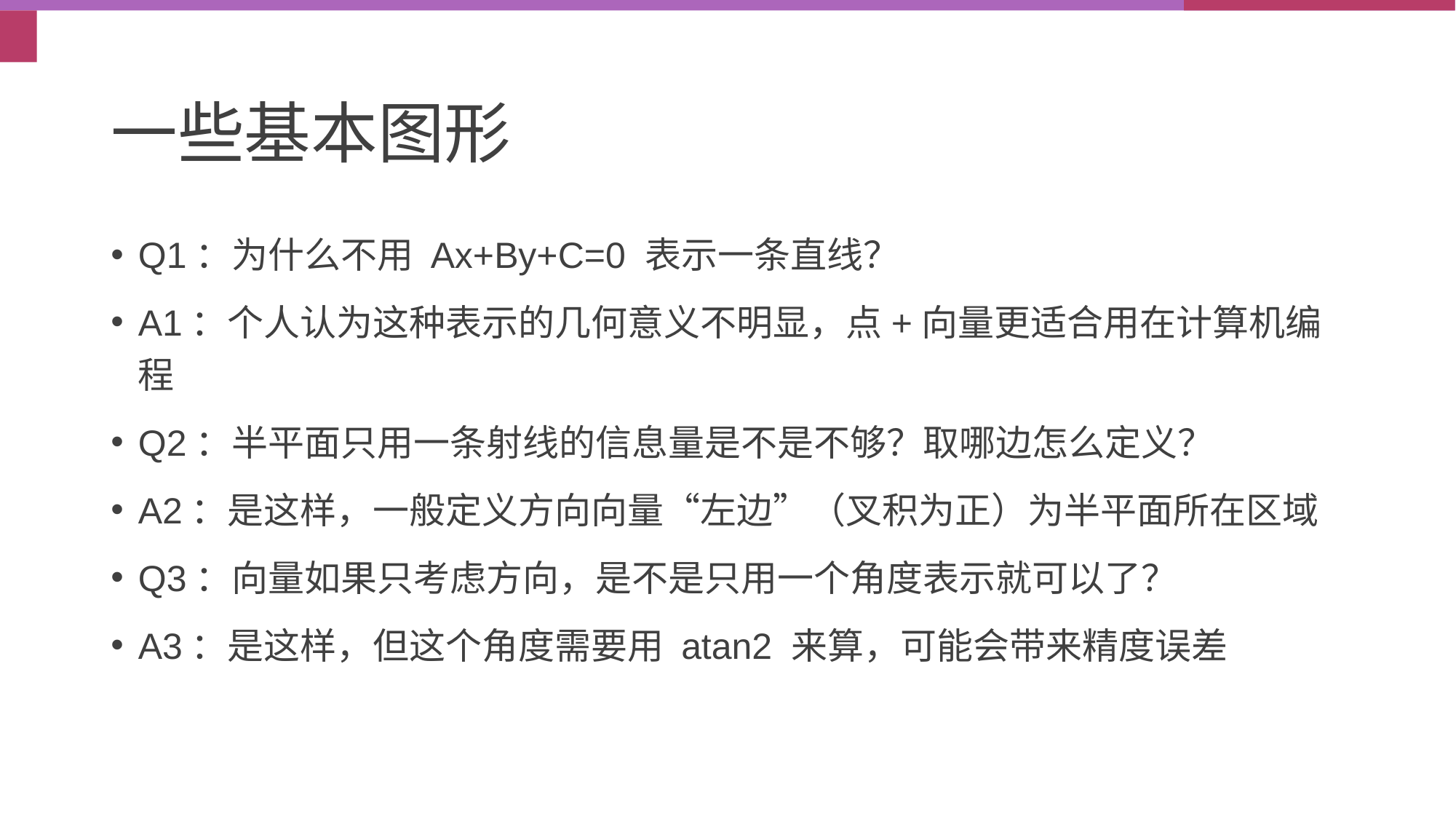

# 一些基本图形
Q1：为什么不用 Ax+By+C=0 表示一条直线？
A1：个人认为这种表示的几何意义不明显，点+向量更适合用在计算机编程
Q2：半平面只用一条射线的信息量是不是不够？取哪边怎么定义？
A2：是这样，一般定义方向向量“左边”（叉积为正）为半平面所在区域
Q3：向量如果只考虑方向，是不是只用一个角度表示就可以了？
A3：是这样，但这个角度需要用 atan2 来算，可能会带来精度误差